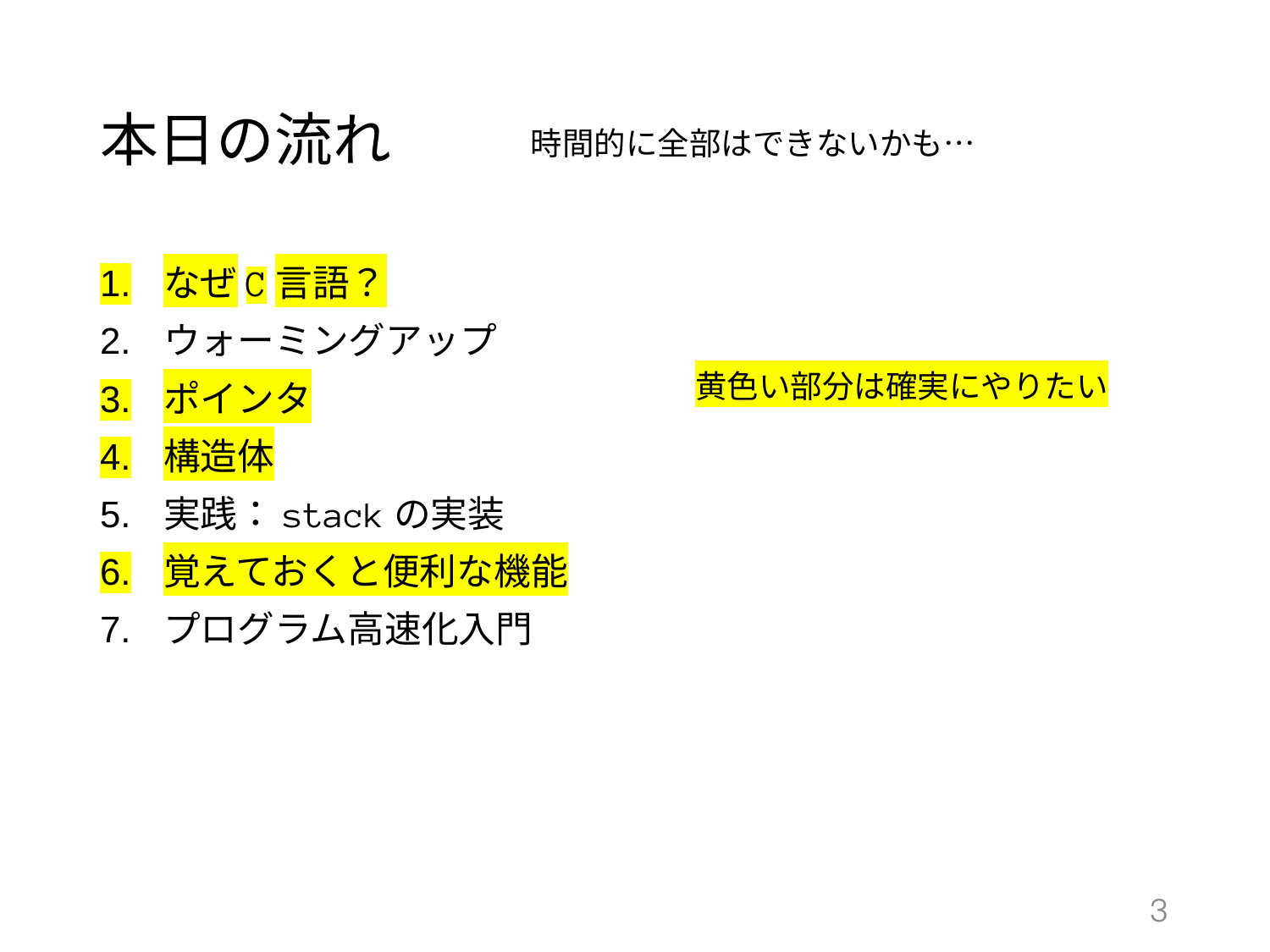

# 本日の流れ
時間的に全部はできないかも…
なぜC言語？
ウォーミングアップ
ポインタ
構造体
実践：stackの実装
覚えておくと便利な機能
プログラム高速化入門
黄色い部分は確実にやりたい
3